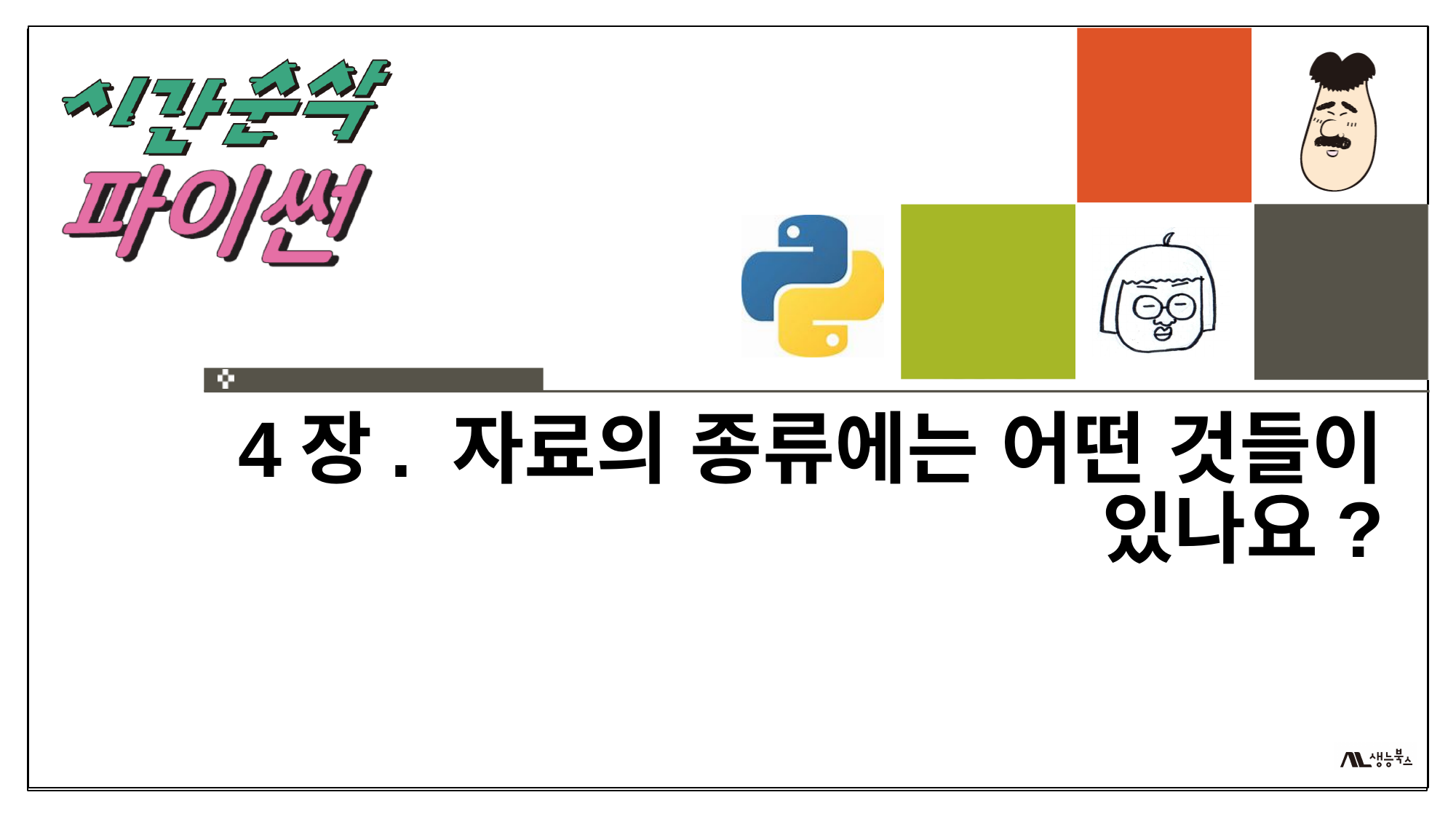

# 4장. 자료의 종류에는 어떤 것들이 있나요?